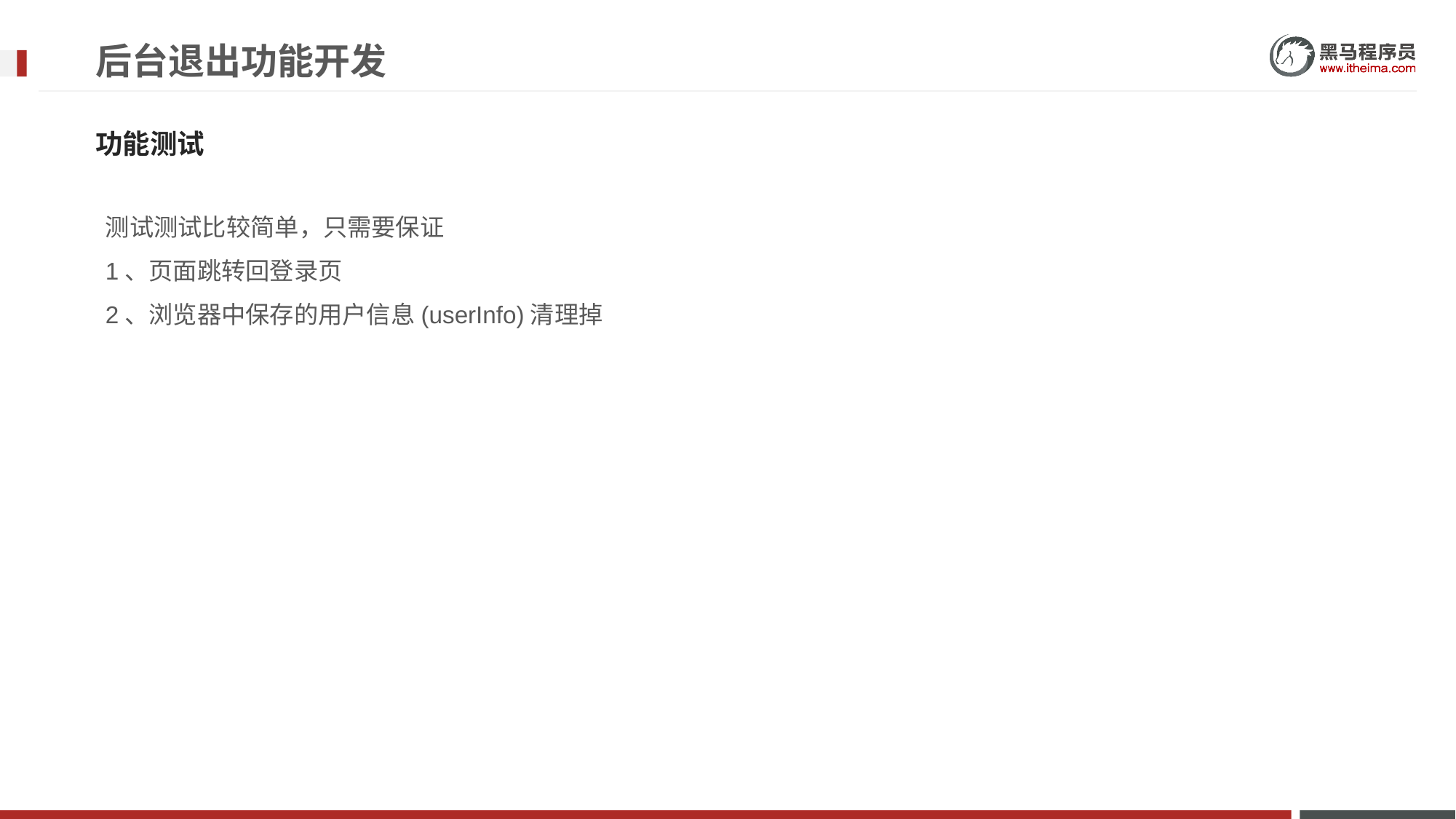

# 后台退出功能开发
功能测试
测试测试比较简单，只需要保证
1、页面跳转回登录页
2、浏览器中保存的用户信息(userInfo)清理掉